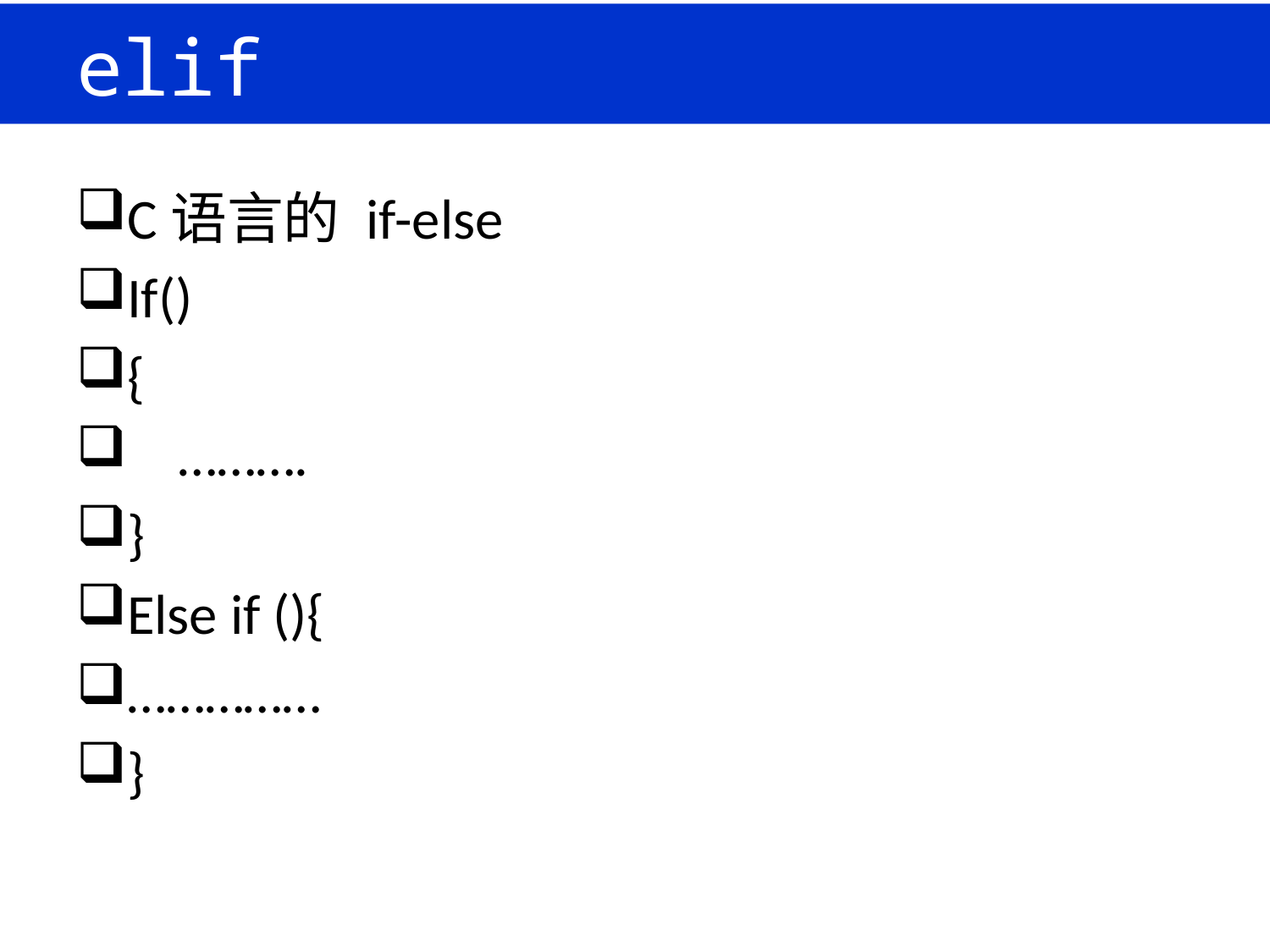

# elif
C语言的 if-else
If()
{
    ……….
}
Else if (){
……………
}